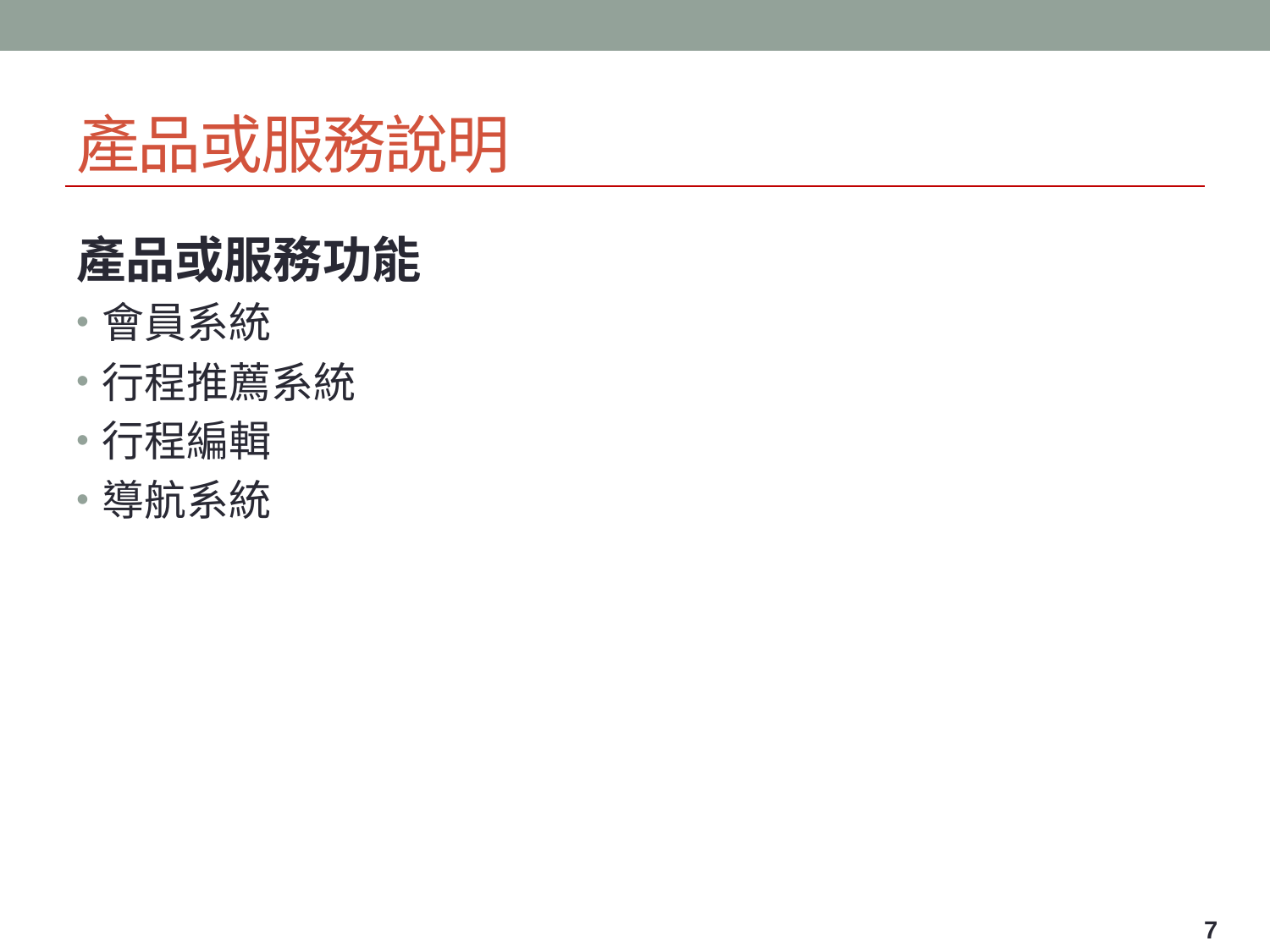

# 產品或服務說明
產品或服務功能
會員系統
行程推薦系統
行程編輯
導航系統

7